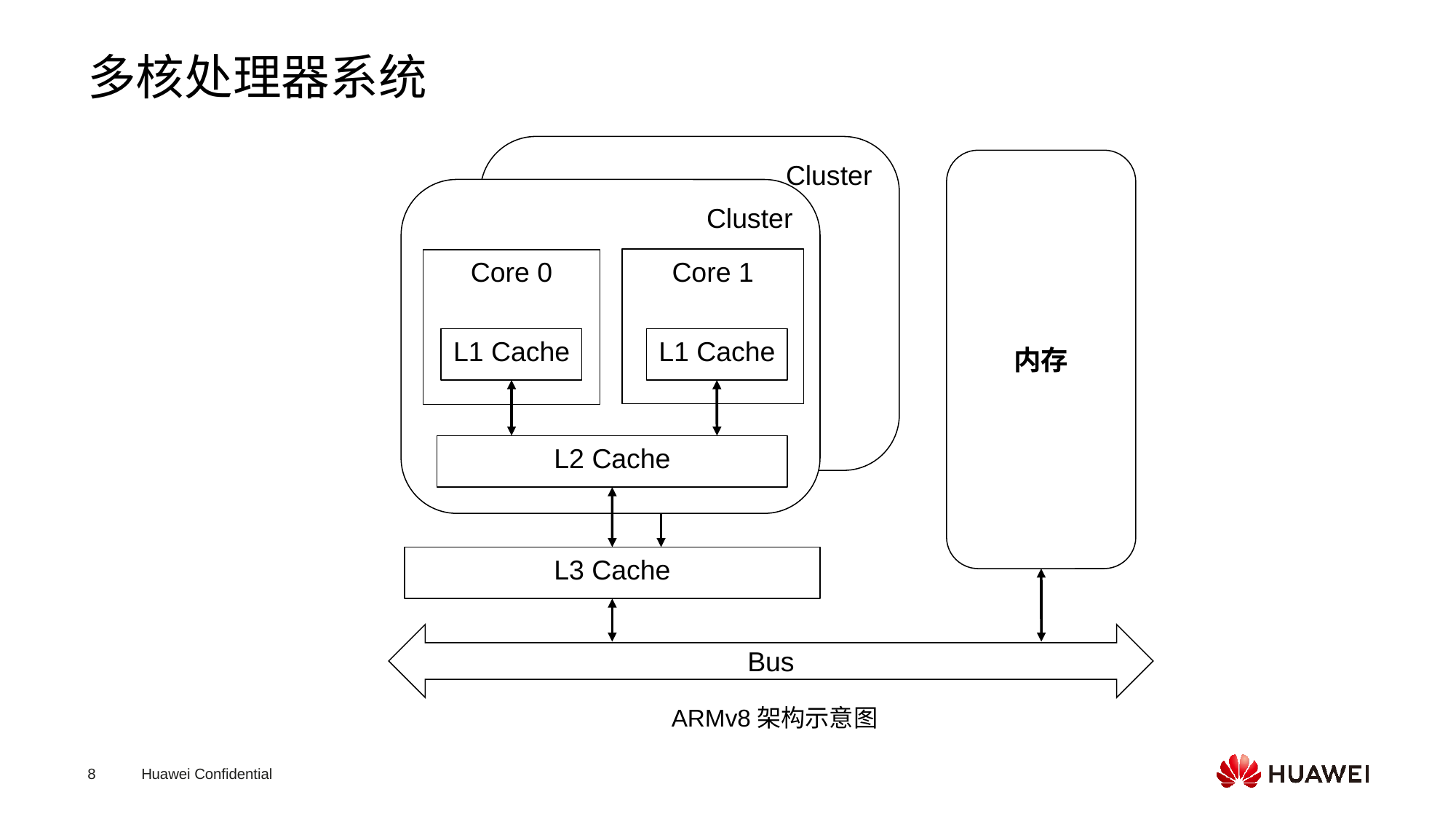

# 多核处理器系统
Cluster
内存
Cluster
Core 1
Core 0
L1 Cache
L1 Cache
L2 Cache
L3 Cache
Bus
ARMv8架构示意图